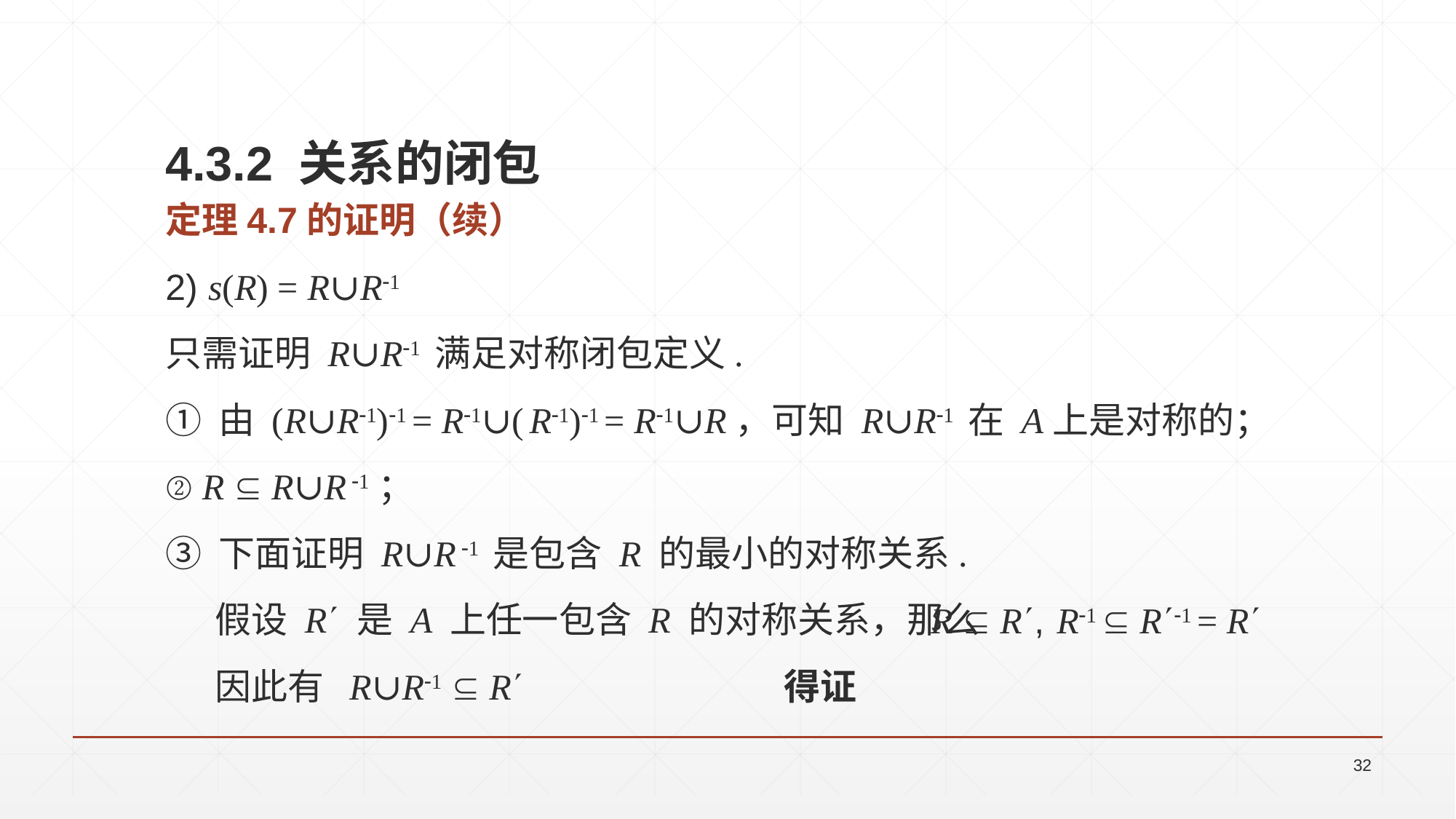

4.3.2 关系的闭包
定理4.7的证明（续）
2) s(R) = R∪R−1
只需证明 R∪R−1 满足对称闭包定义.
① 由 (R∪R−1)−1 = R−1∪( R−1)−1 = R−1∪R，可知 R∪R−1 在 A上是对称的；
② R ⊆ R∪R −1；
③ 下面证明 R∪R −1 是包含 R 的最小的对称关系.
     假设 R′ 是 A 上任一包含 R 的对称关系，那么
     因此有  R∪R−1 ⊆ R′			得证
 R ⊆ R′,
 R−1 ⊆ R′−1 = R′
32